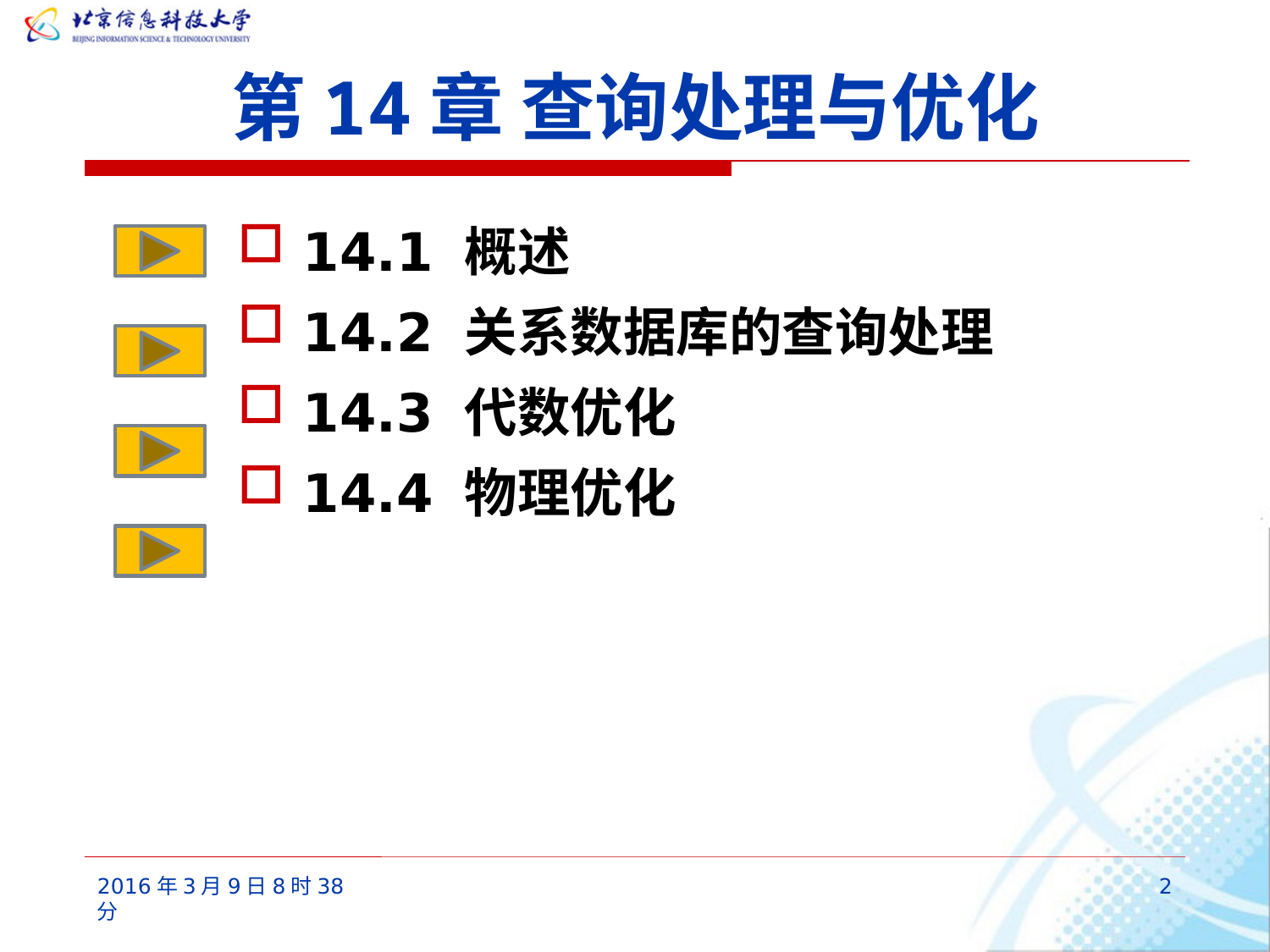

# 第14章 查询处理与优化
14.1 概述
14.2 关系数据库的查询处理
14.3 代数优化
14.4 物理优化

2016年3月9日8时38分
2